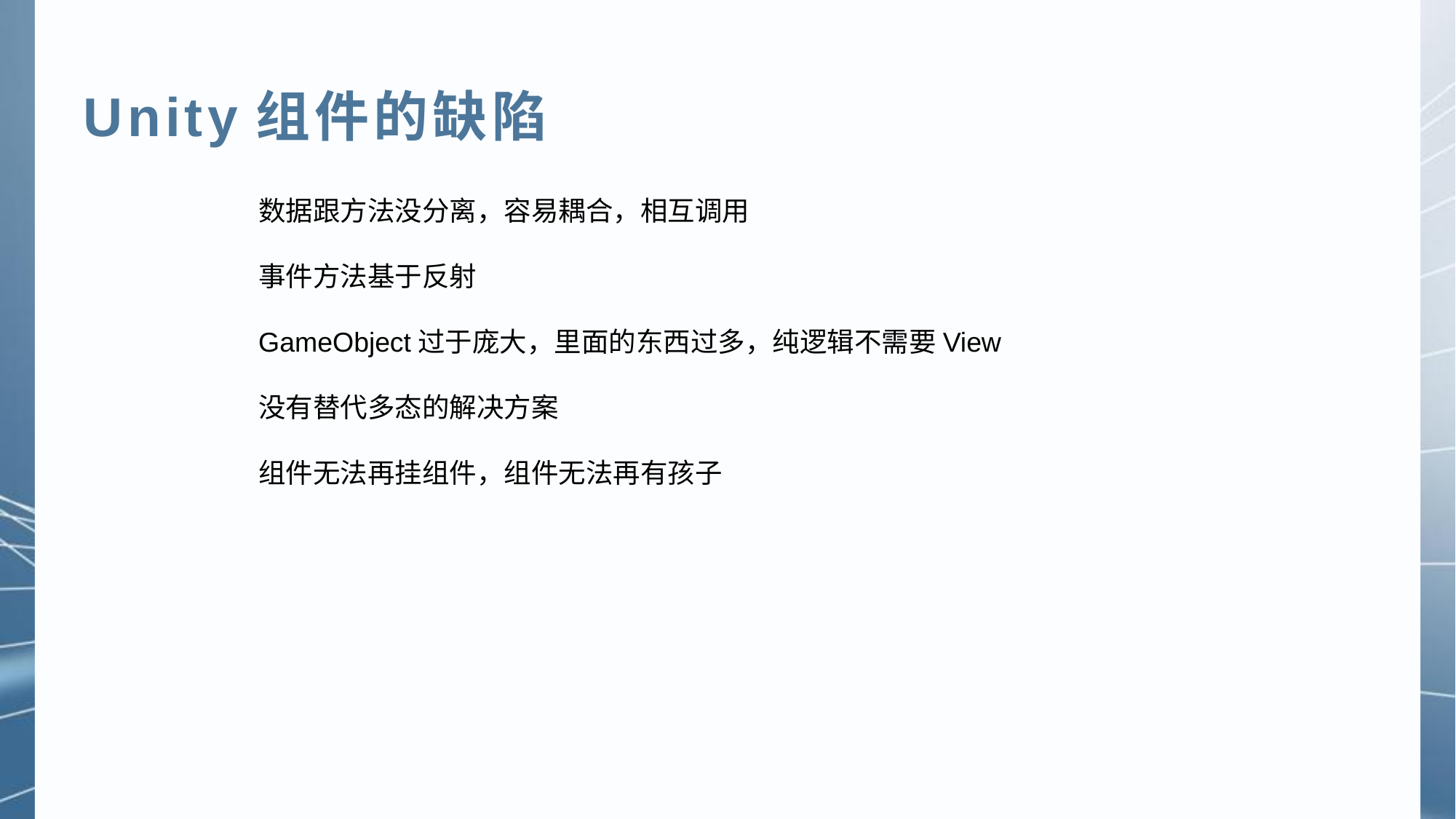

Unity组件的缺陷
数据跟方法没分离，容易耦合，相互调用

事件方法基于反射

GameObject过于庞大，里面的东西过多，纯逻辑不需要View

没有替代多态的解决方案

组件无法再挂组件，组件无法再有孩子